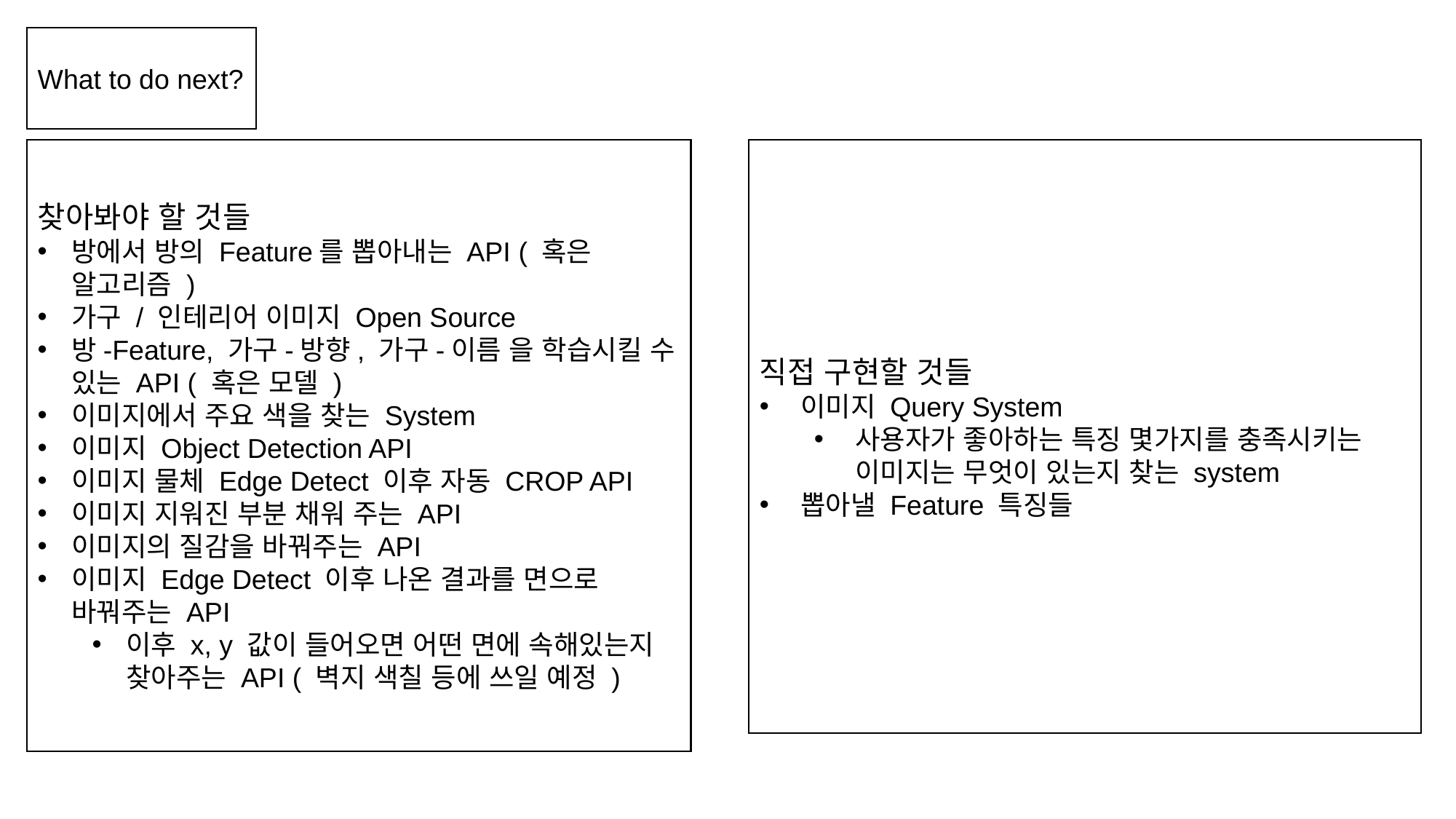

What to do next?
찾아봐야 할 것들
방에서 방의 Feature를 뽑아내는 API ( 혹은 알고리즘 )
가구 / 인테리어 이미지 Open Source
방-Feature, 가구-방향, 가구-이름 을 학습시킬 수 있는 API ( 혹은 모델 )
이미지에서 주요 색을 찾는 System
이미지 Object Detection API
이미지 물체 Edge Detect 이후 자동 CROP API
이미지 지워진 부분 채워 주는 API
이미지의 질감을 바꿔주는 API
이미지 Edge Detect 이후 나온 결과를 면으로 바꿔주는 API
이후 x, y 값이 들어오면 어떤 면에 속해있는지 찾아주는 API ( 벽지 색칠 등에 쓰일 예정 )
직접 구현할 것들
이미지 Query System
사용자가 좋아하는 특징 몇가지를 충족시키는 이미지는 무엇이 있는지 찾는 system
뽑아낼 Feature 특징들